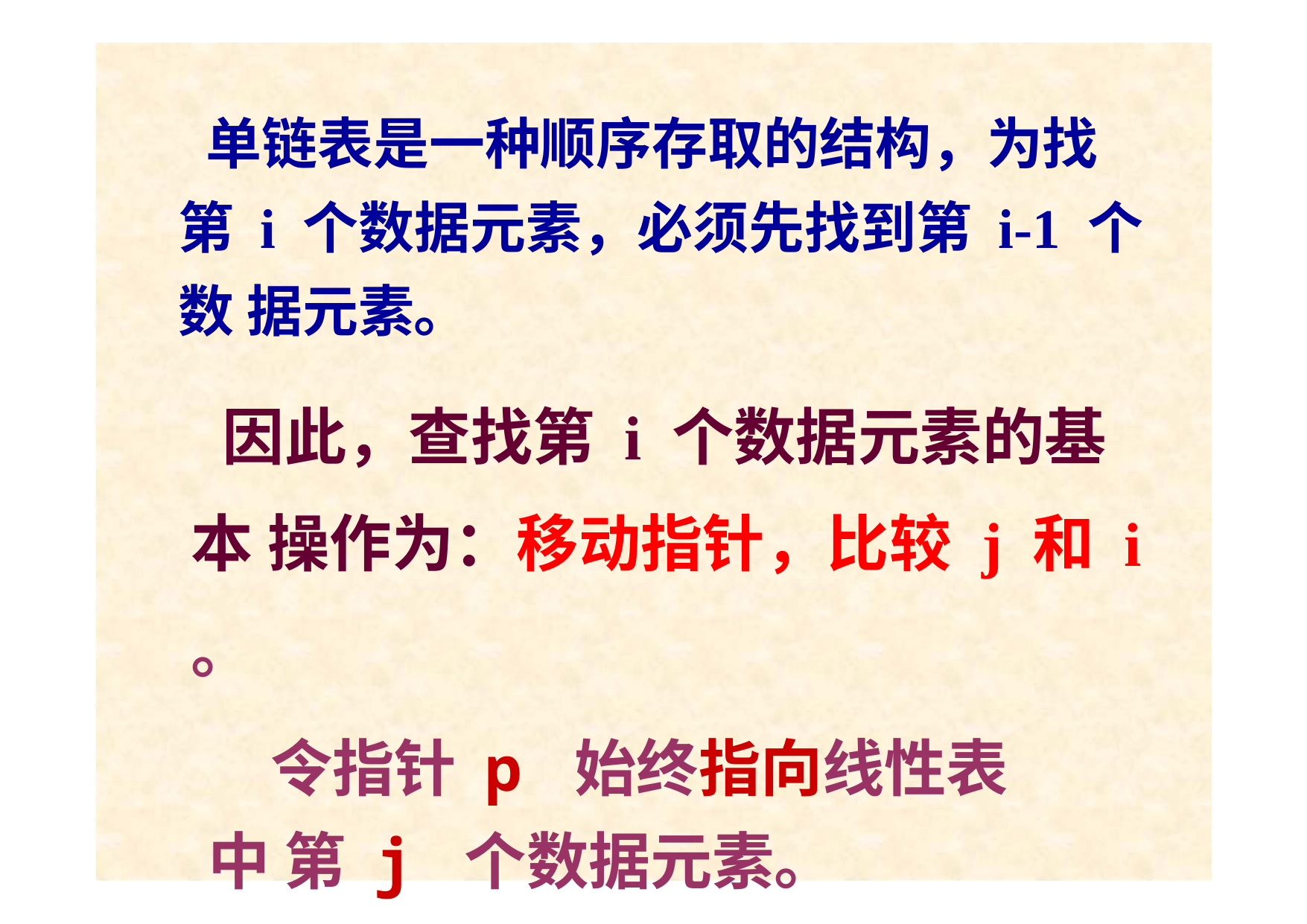

# 单链表是一种顺序存取的结构，为找 第 i 个数据元素，必须先找到第 i-1 个数 据元素。
因此，查找第 i 个数据元素的基本 操作为：移动指针，比较j 和 i 。
令指针 p 始终指向线性表中 第 j 个数据元素。